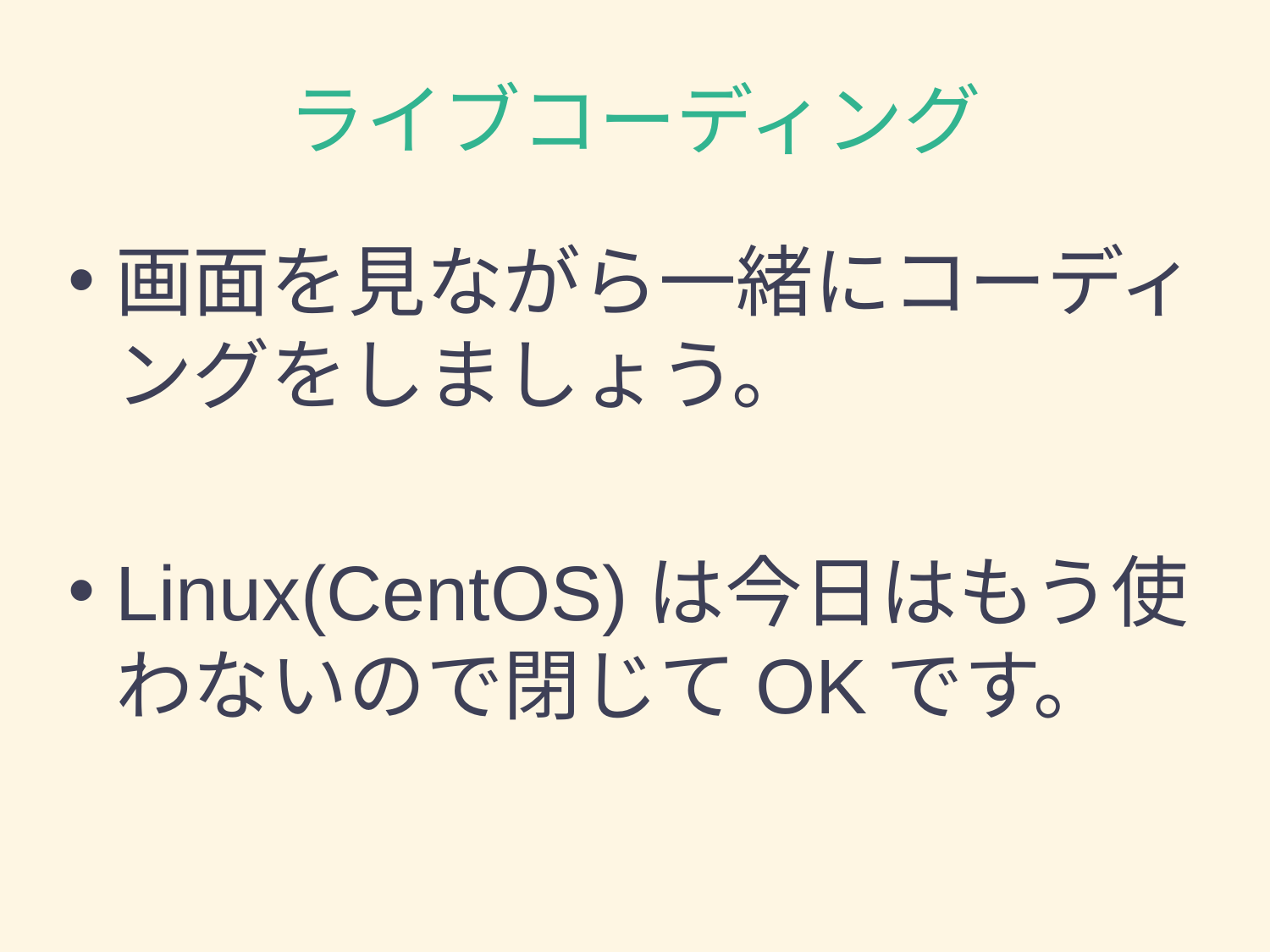

# ライブコーディング
画面を見ながら一緒にコーディングをしましょう。

Linux(CentOS)は今日はもう使わないので閉じてOKです。